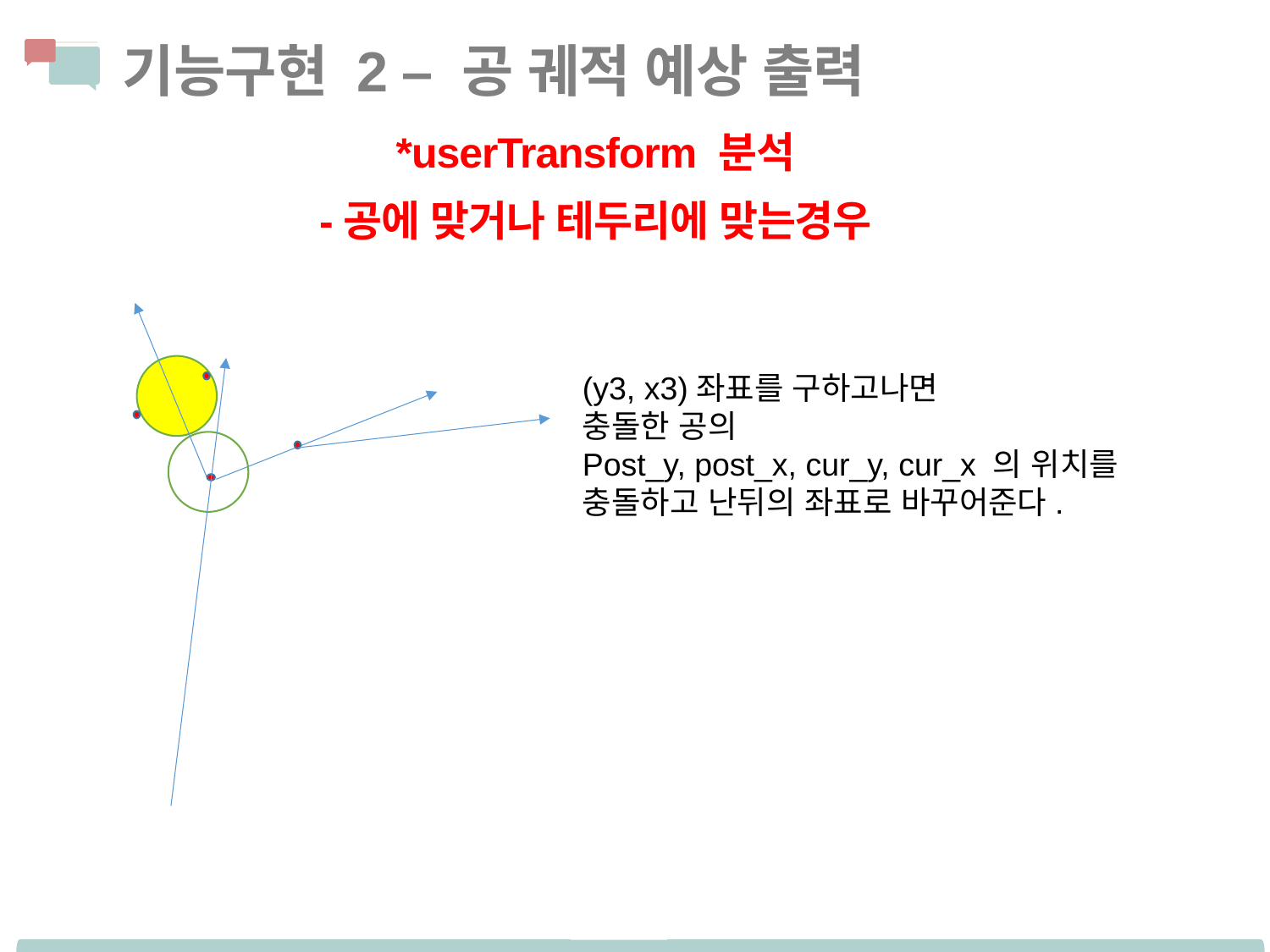

기능구현 2 – 공 궤적 예상 출력
*userTransform 분석
-공에 맞거나 테두리에 맞는경우

(y3, x3)좌표를 구하고나면
충돌한 공의
Post_y, post_x, cur_y, cur_x 의 위치를 충돌하고 난뒤의 좌표로 바꾸어준다.